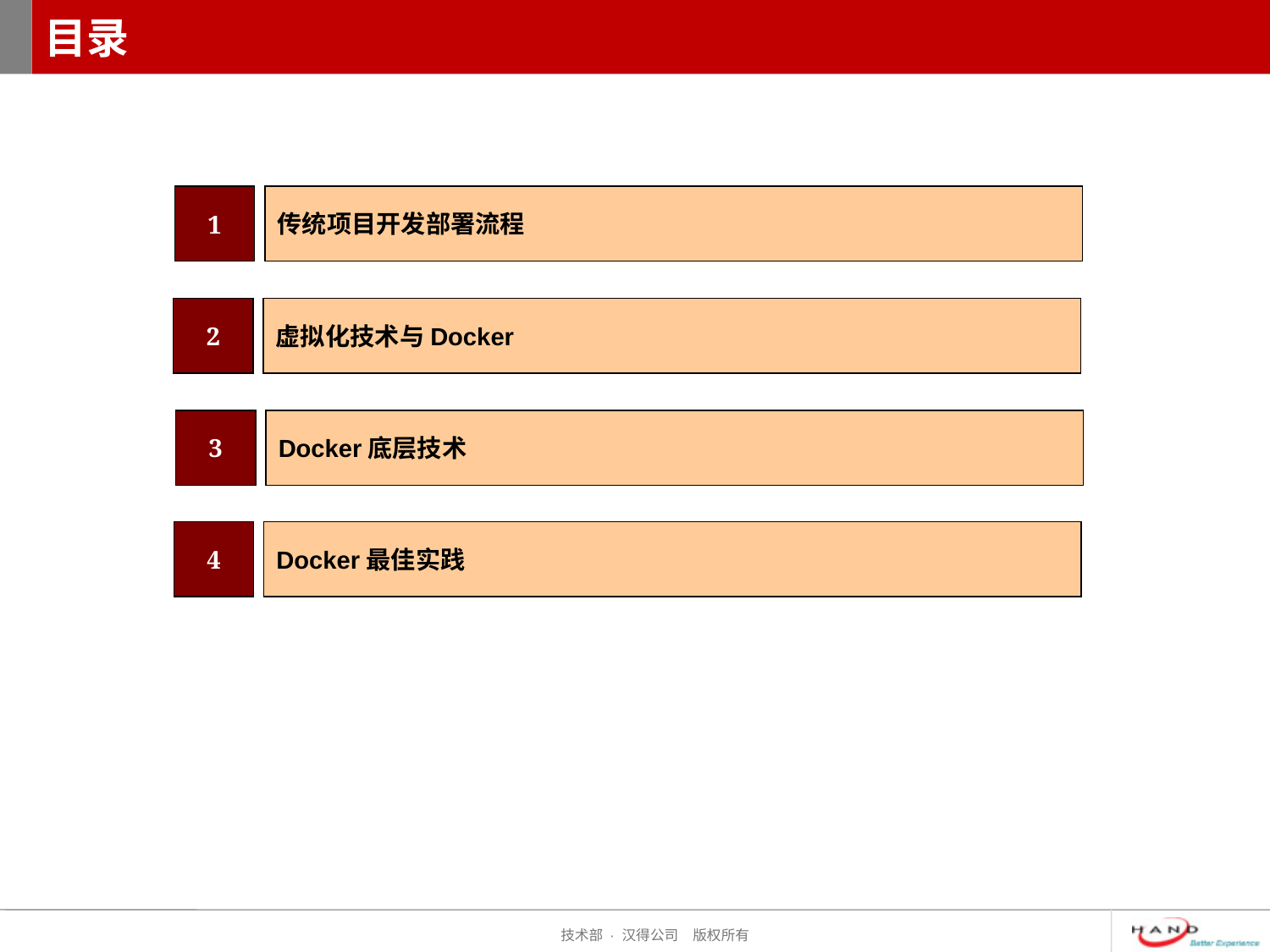

# 目录
传统项目开发部署流程
1
2
虚拟化技术与Docker
3
Docker底层技术
4
Docker最佳实践